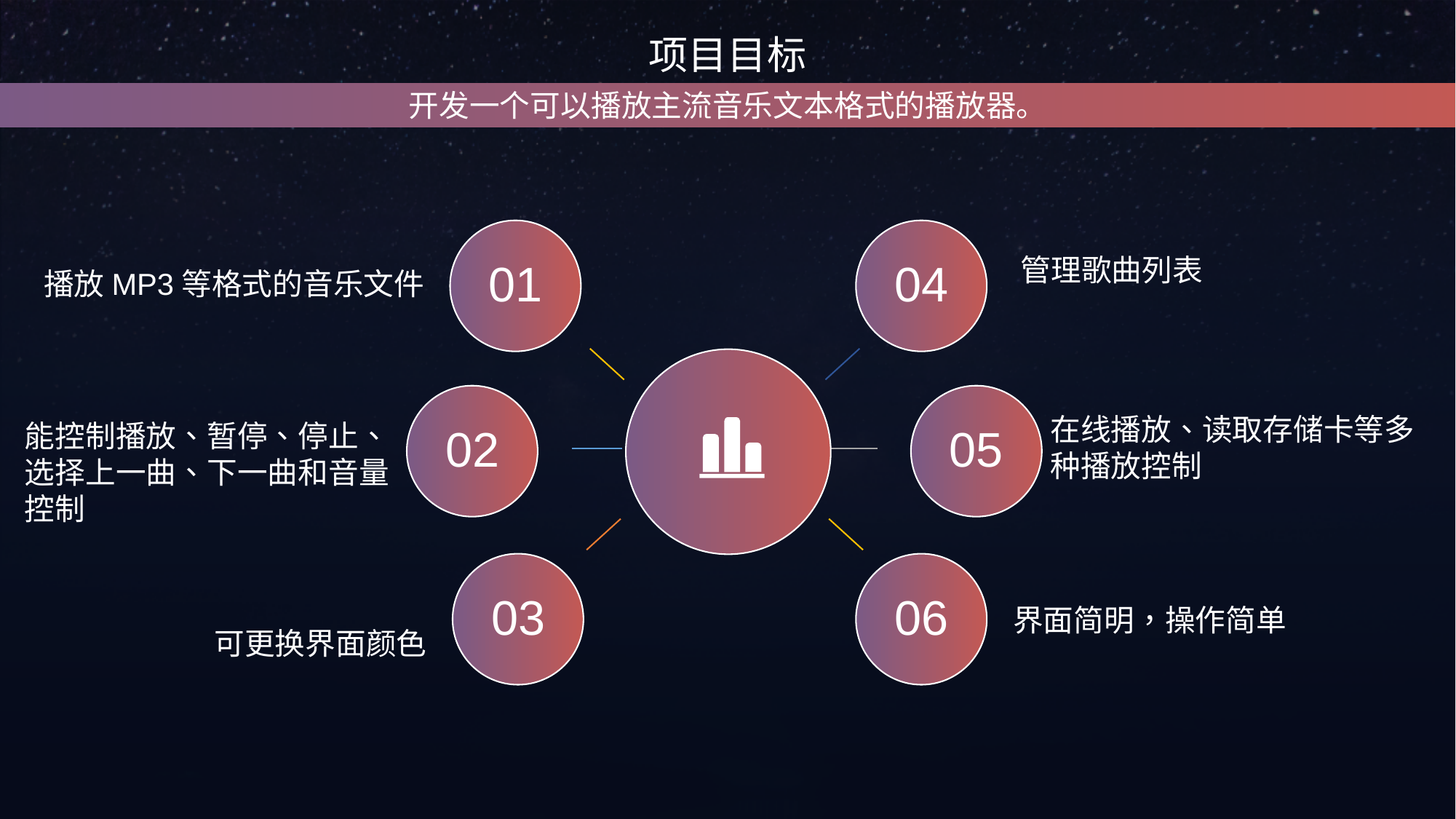

项目目标
开发一个可以播放主流音乐文本格式的播放器。

01
04
管理歌曲列表
播放MP3等格式的音乐文件

02
05
在线播放、读取存储卡等多种播放控制
能控制播放、暂停、停止、选择上一曲、下一曲和音量控制

03
06
界面简明，操作简单
可更换界面颜色